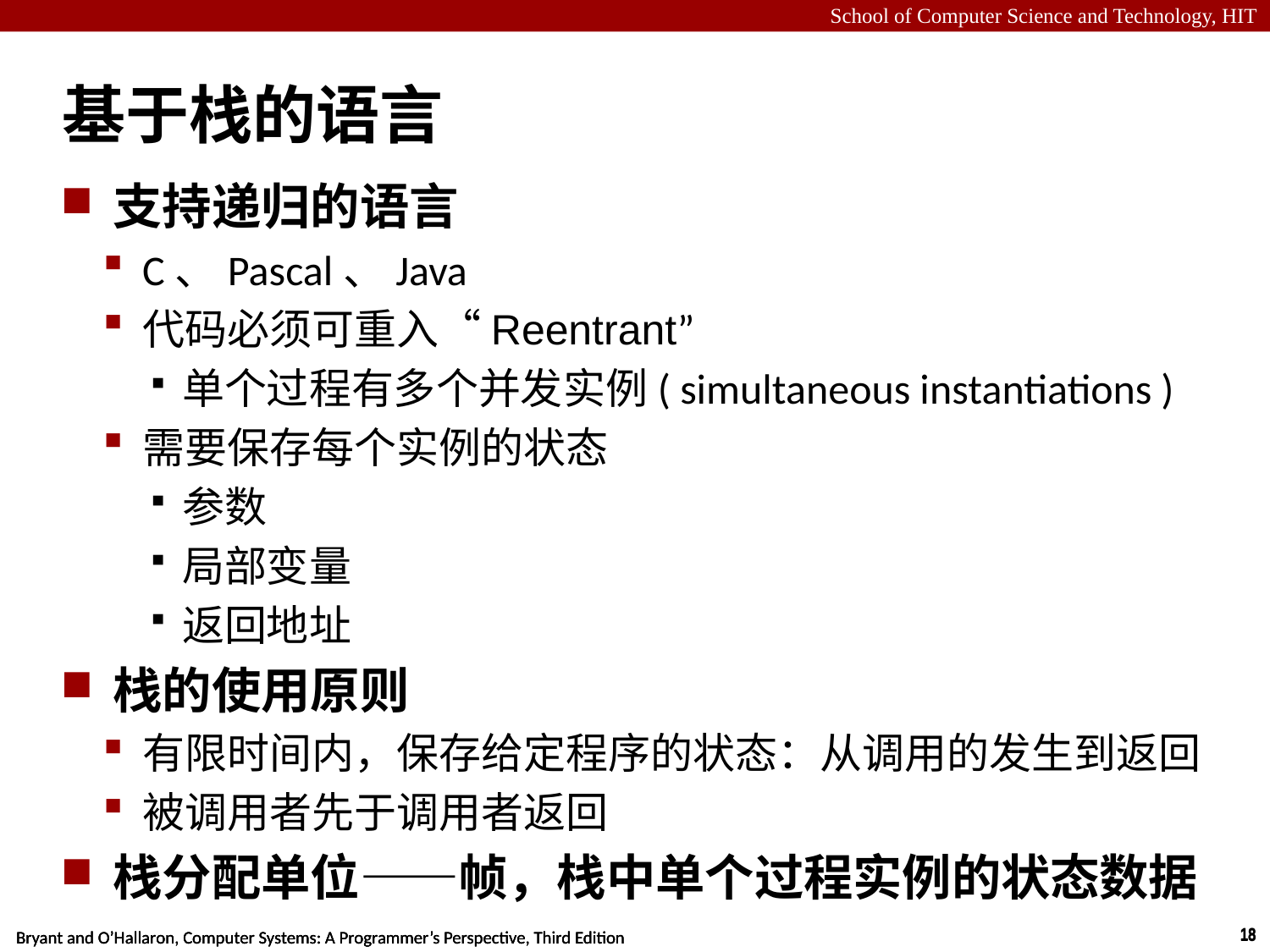

# 基于栈的语言
支持递归的语言
C、Pascal、Java
代码必须可重入“Reentrant”
单个过程有多个并发实例( simultaneous instantiations )
需要保存每个实例的状态
参数
局部变量
返回地址
栈的使用原则
有限时间内，保存给定程序的状态：从调用的发生到返回
被调用者先于调用者返回
栈分配单位——帧，栈中单个过程实例的状态数据